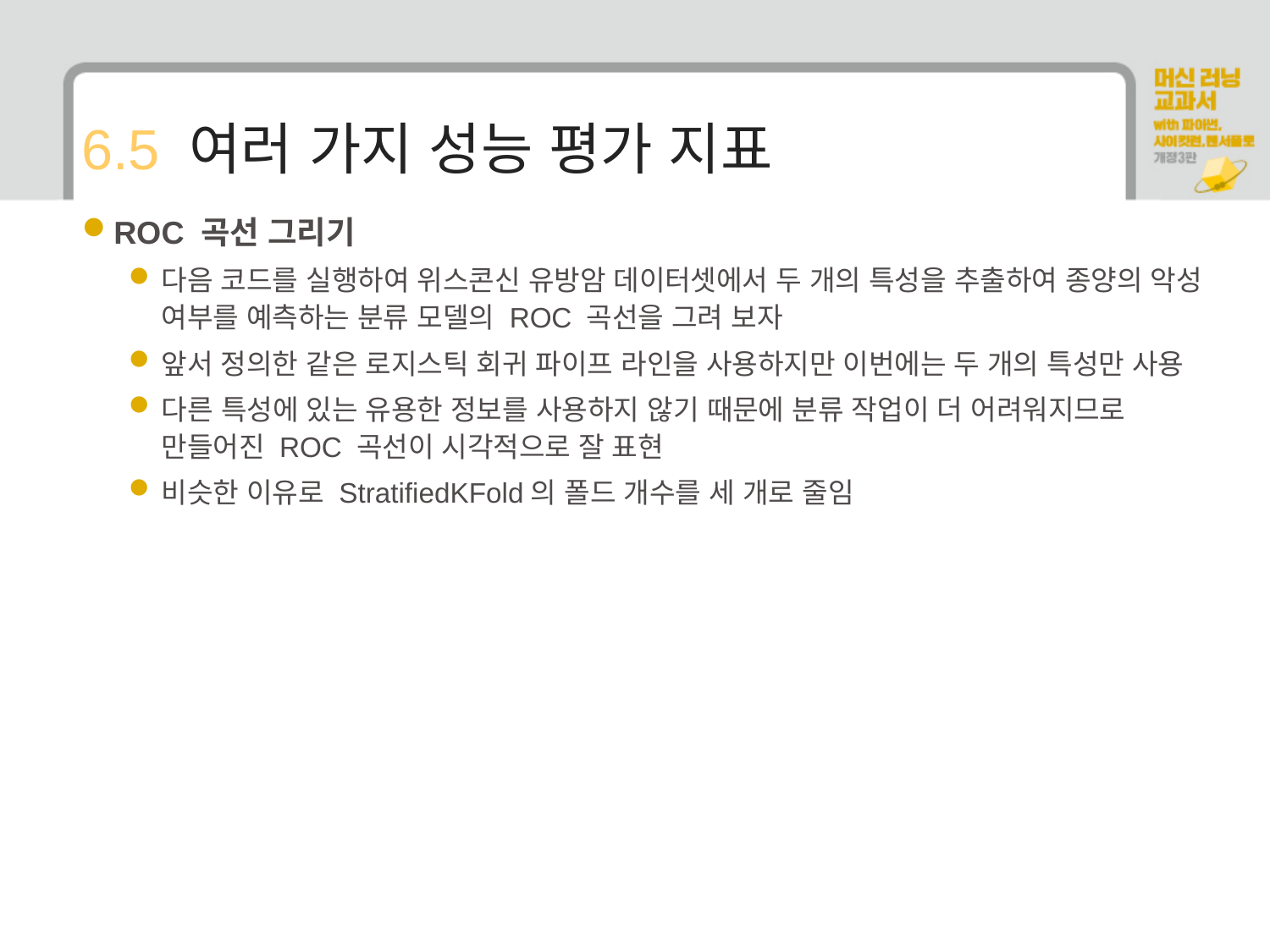

# 6.5 여러 가지 성능 평가 지표
ROC 곡선 그리기
다음 코드를 실행하여 위스콘신 유방암 데이터셋에서 두 개의 특성을 추출하여 종양의 악성 여부를 예측하는 분류 모델의 ROC 곡선을 그려 보자
앞서 정의한 같은 로지스틱 회귀 파이프 라인을 사용하지만 이번에는 두 개의 특성만 사용
다른 특성에 있는 유용한 정보를 사용하지 않기 때문에 분류 작업이 더 어려워지므로 만들어진 ROC 곡선이 시각적으로 잘 표현
비슷한 이유로 StratifiedKFold의 폴드 개수를 세 개로 줄임